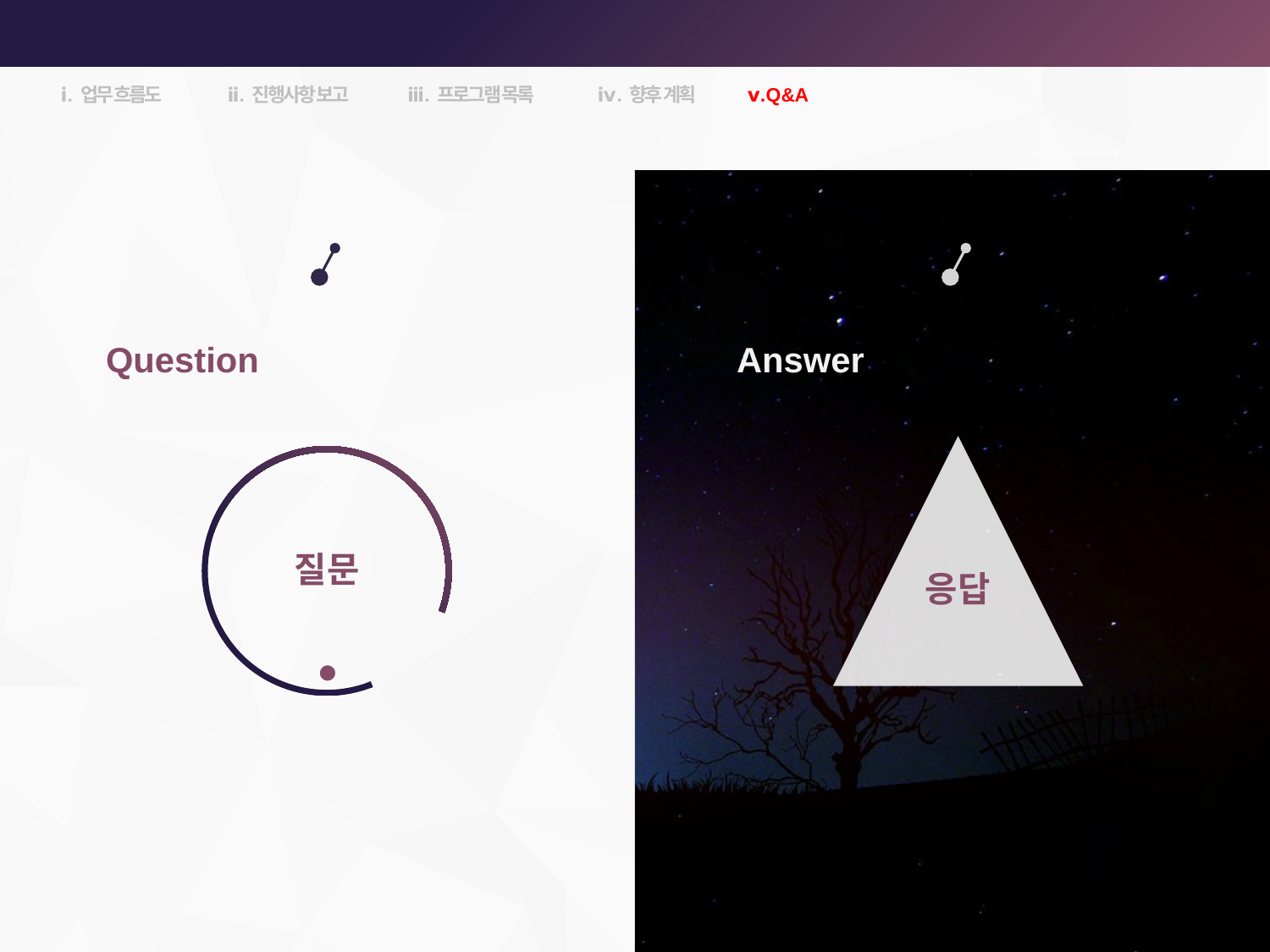

ⅰ. 업무 흐름도
ⅱ. 진행사항 보고
ⅲ. 프로그램 목록
ⅳ. 향후 계획
ⅴ. Q & A

Question
Answer

질문
응답